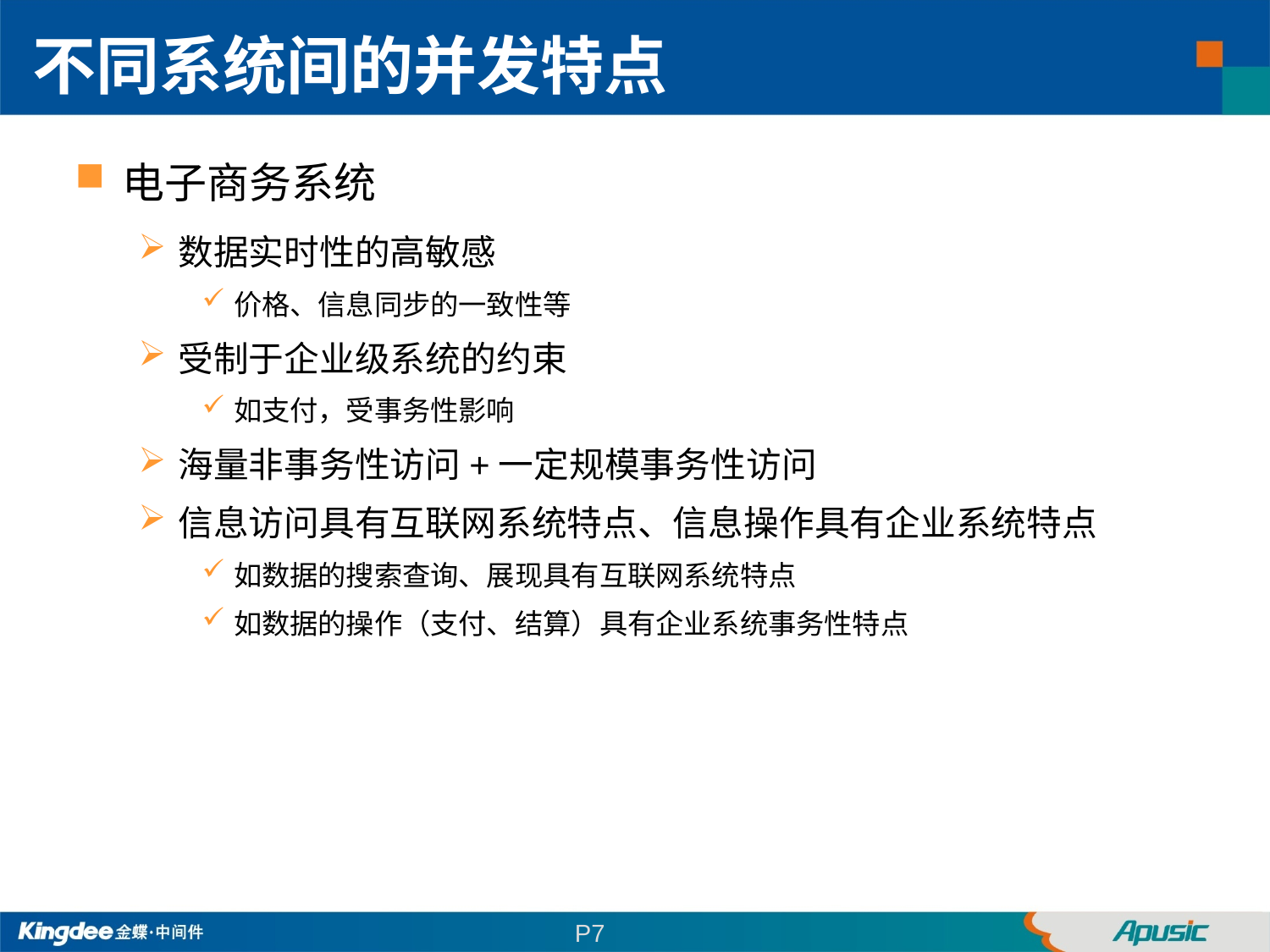

不同系统间的并发特点
电子商务系统
数据实时性的高敏感
价格、信息同步的一致性等
受制于企业级系统的约束
如支付，受事务性影响
海量非事务性访问+一定规模事务性访问
信息访问具有互联网系统特点、信息操作具有企业系统特点
如数据的搜索查询、展现具有互联网系统特点
如数据的操作（支付、结算）具有企业系统事务性特点